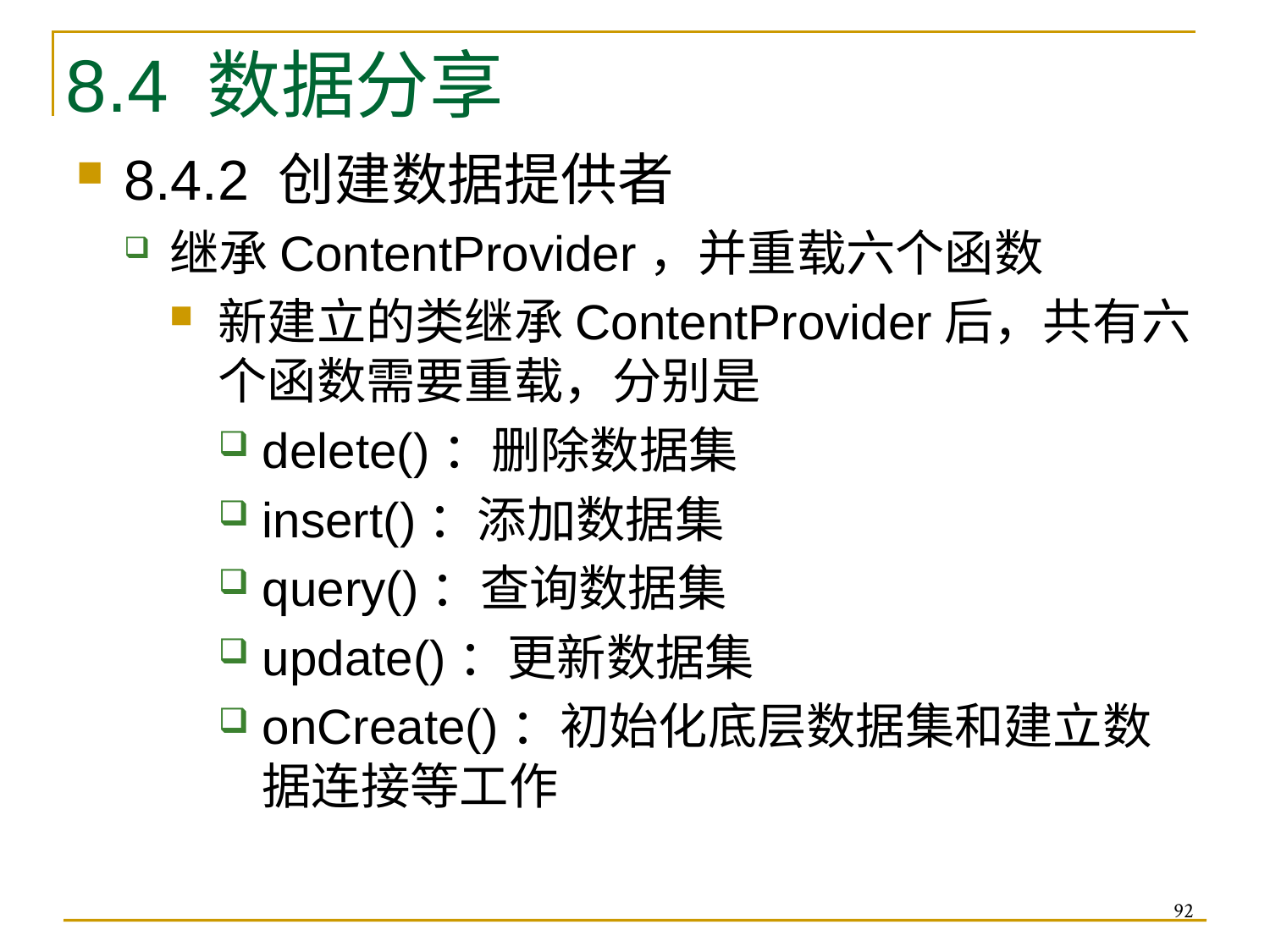

# 8.4 数据分享
8.4.2 创建数据提供者
继承ContentProvider，并重载六个函数
新建立的类继承ContentProvider后，共有六个函数需要重载，分别是
delete()：删除数据集
insert()：添加数据集
query()：查询数据集
update()：更新数据集
onCreate()：初始化底层数据集和建立数据连接等工作
92